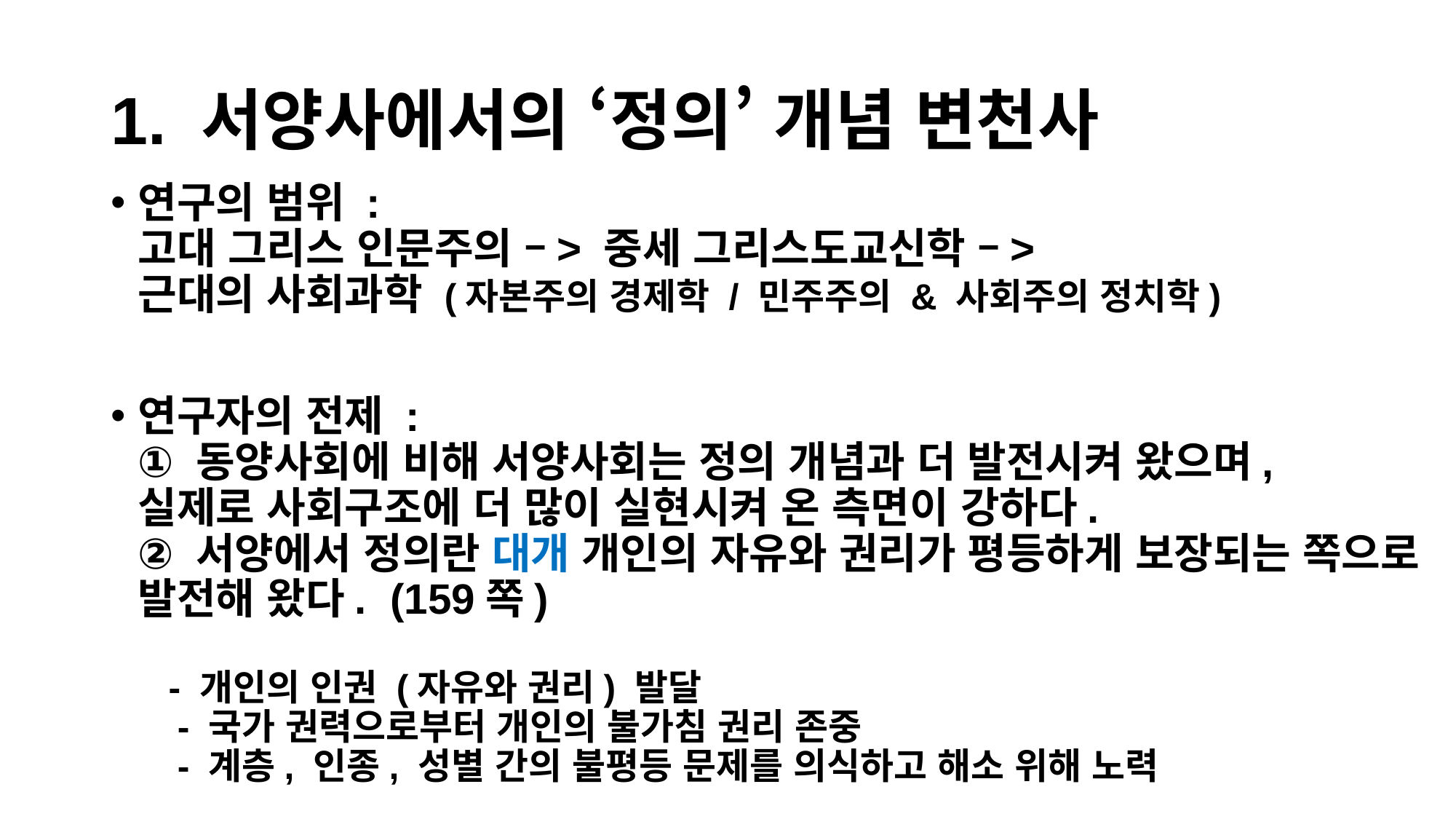

# 1. 서양사에서의 ‘정의’ 개념 변천사
연구의 범위 :
고대 그리스 인문주의 –> 중세 그리스도교신학 –>
근대의 사회과학 (자본주의 경제학 / 민주주의 & 사회주의 정치학)

연구자의 전제 :
① 동양사회에 비해 서양사회는 정의 개념과 더 발전시켜 왔으며,
실제로 사회구조에 더 많이 실현시켜 온 측면이 강하다.
② 서양에서 정의란 대개 개인의 자유와 권리가 평등하게 보장되는 쪽으로 발전해 왔다.  (159쪽)
   - 개인의 인권 (자유와 권리) 발달
   - 국가 권력으로부터 개인의 불가침 권리 존중
   - 계층, 인종, 성별 간의 불평등 문제를 의식하고 해소 위해 노력